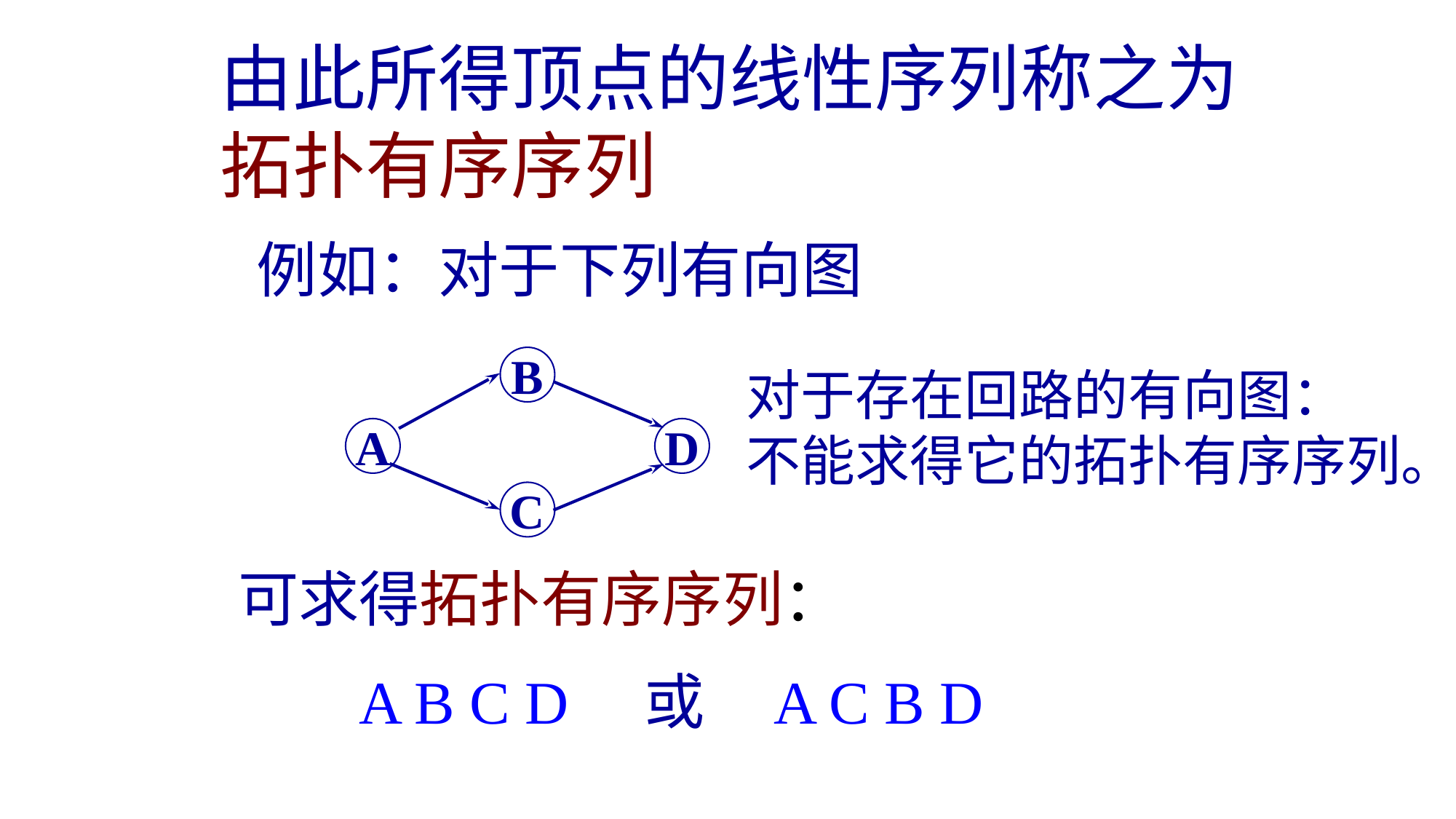

由此所得顶点的线性序列称之为拓扑有序序列
例如：对于下列有向图
B

A
D

C
对于存在回路的有向图：
不能求得它的拓扑有序序列。
可求得拓扑有序序列：
        A B C D    或    A C B D